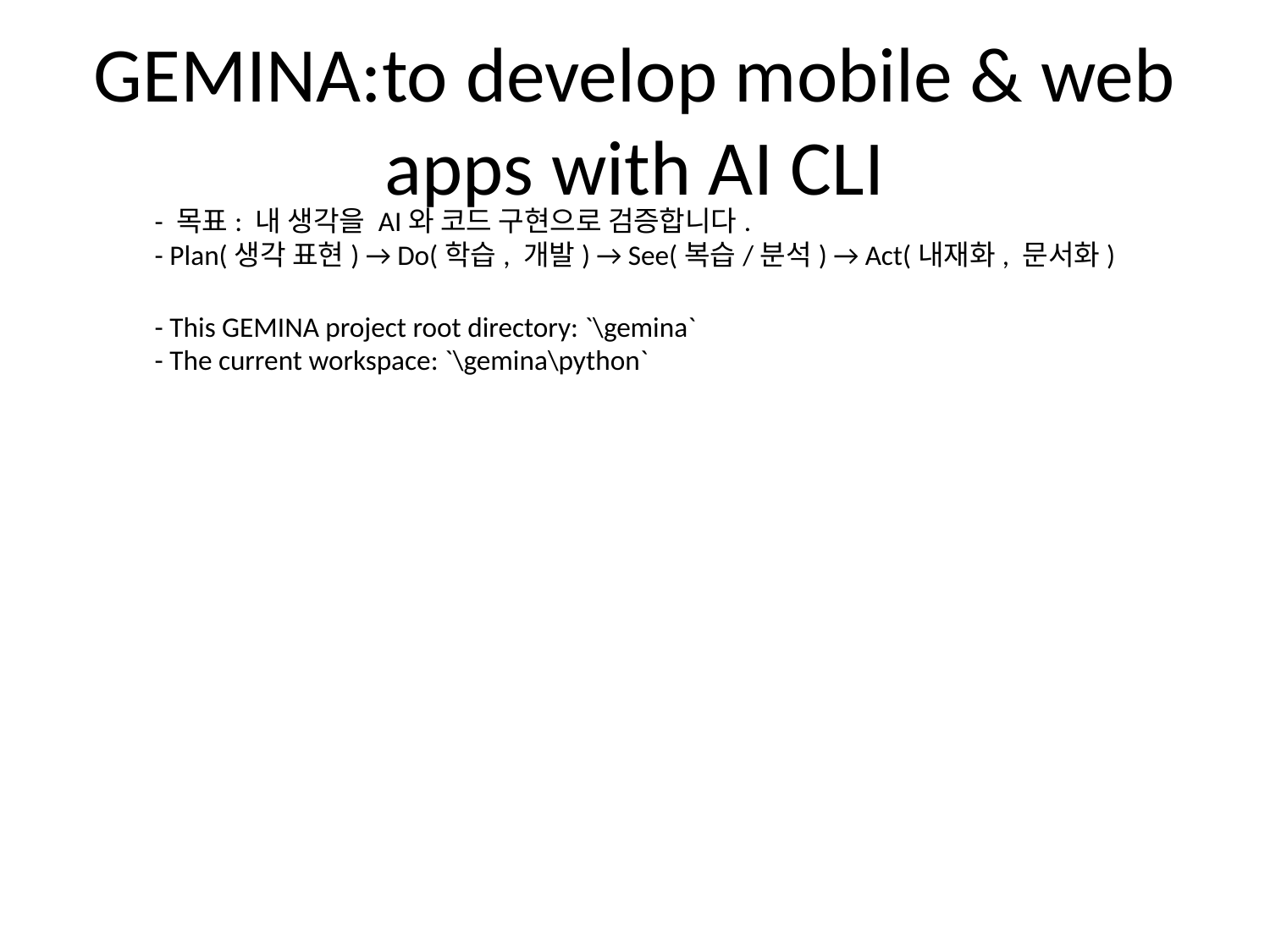

# GEMINA:to develop mobile & web apps with AI CLI
- 목표: 내 생각을 AI와 코드 구현으로 검증합니다.
- Plan(생각 표현) → Do(학습, 개발) → See(복습/분석) → Act(내재화, 문서화)

- This GEMINA project root directory: `\gemina`
- The current workspace: `\gemina\python`